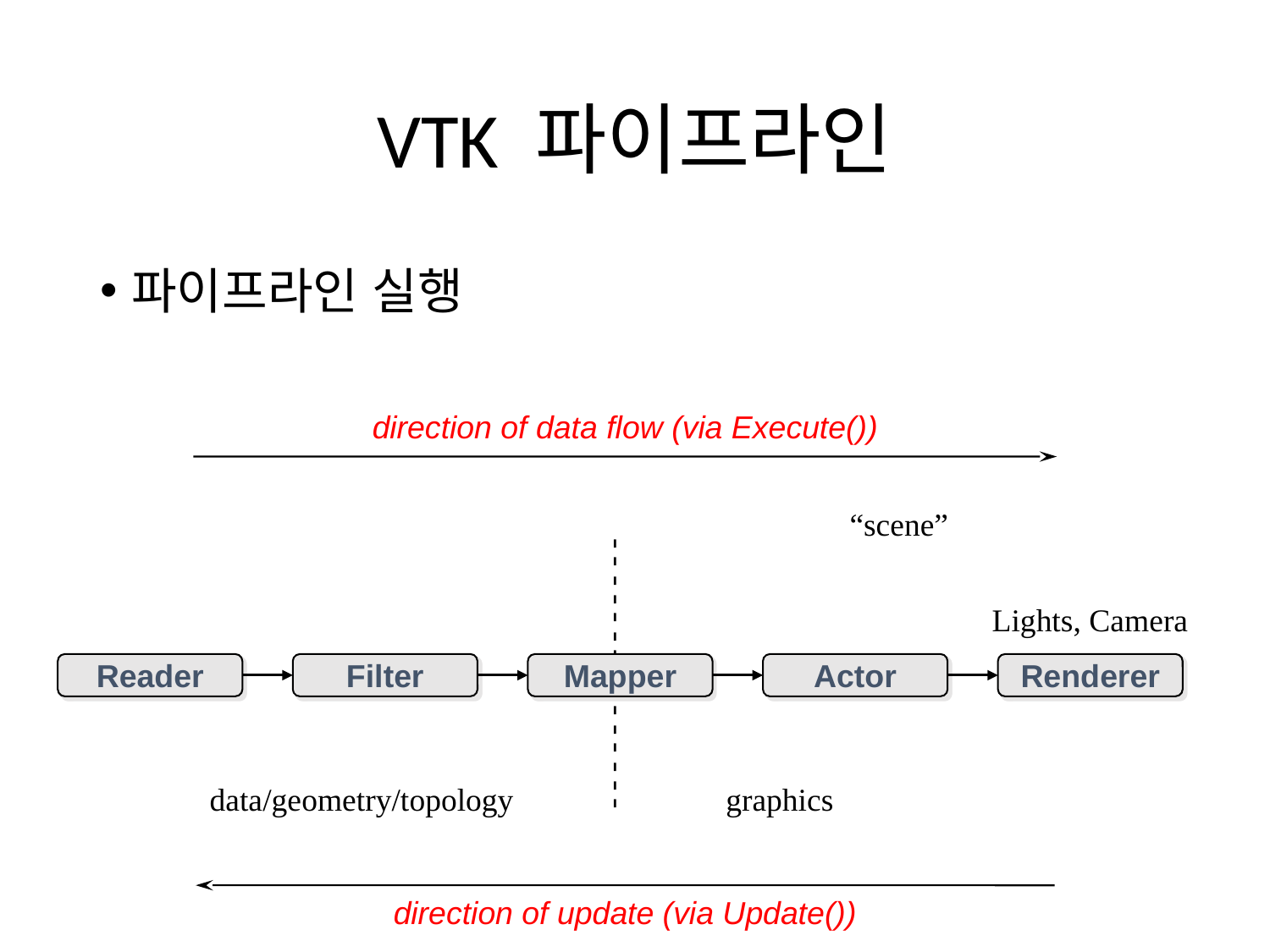

# VTK 파이프라인
파이프라인 실행
direction of data flow (via Execute())

“scene”
Lights, Camera
- - - - - - - - - - - - - - -
Reader
Filter
Mapper
Actor
Renderer
data/geometry/topology
graphics

direction of update (via Update())